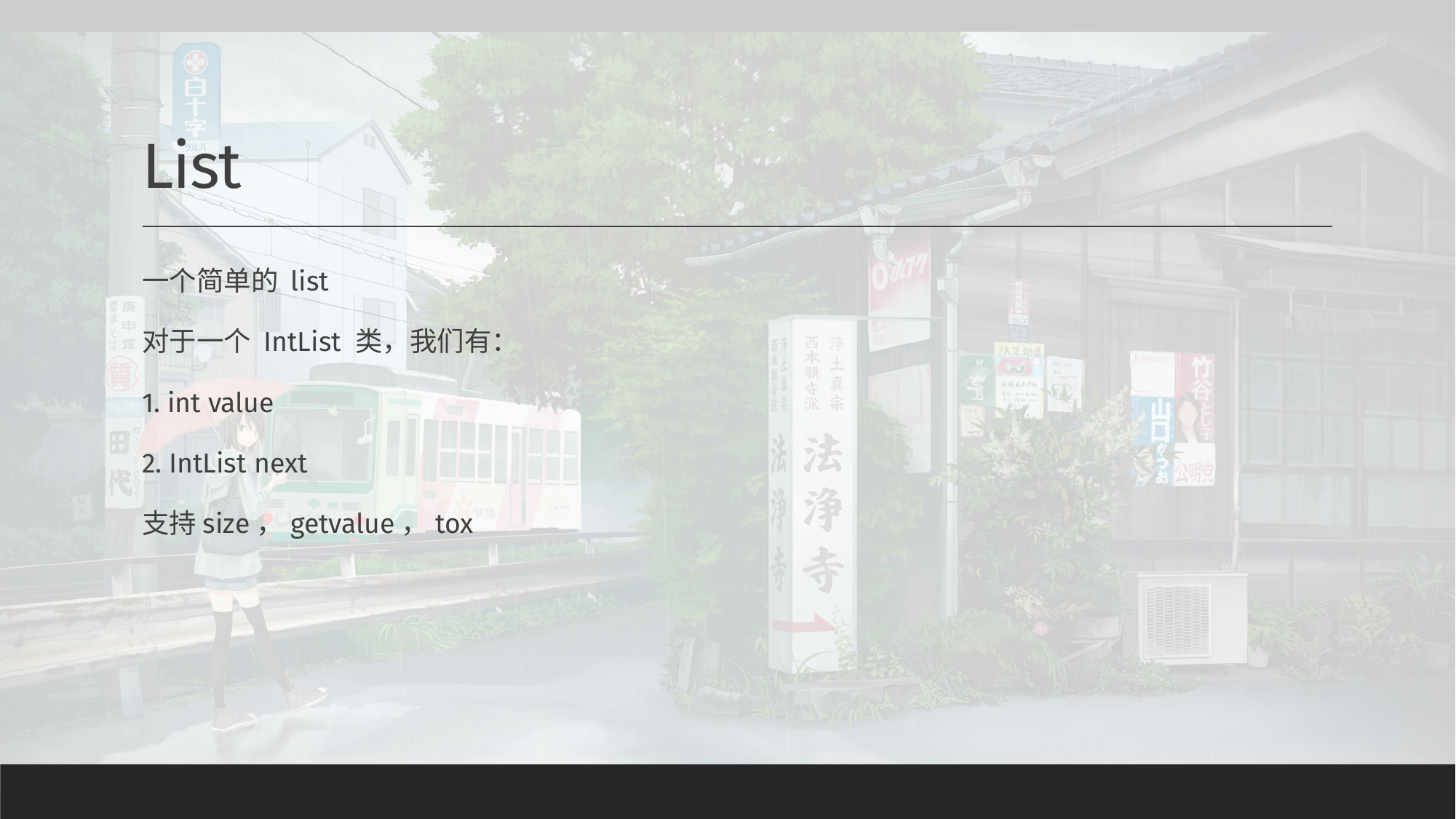

# List
一个简单的 list
对于一个 IntList 类，我们有：
1. int value
2. IntList next
支持size，getvalue，tox